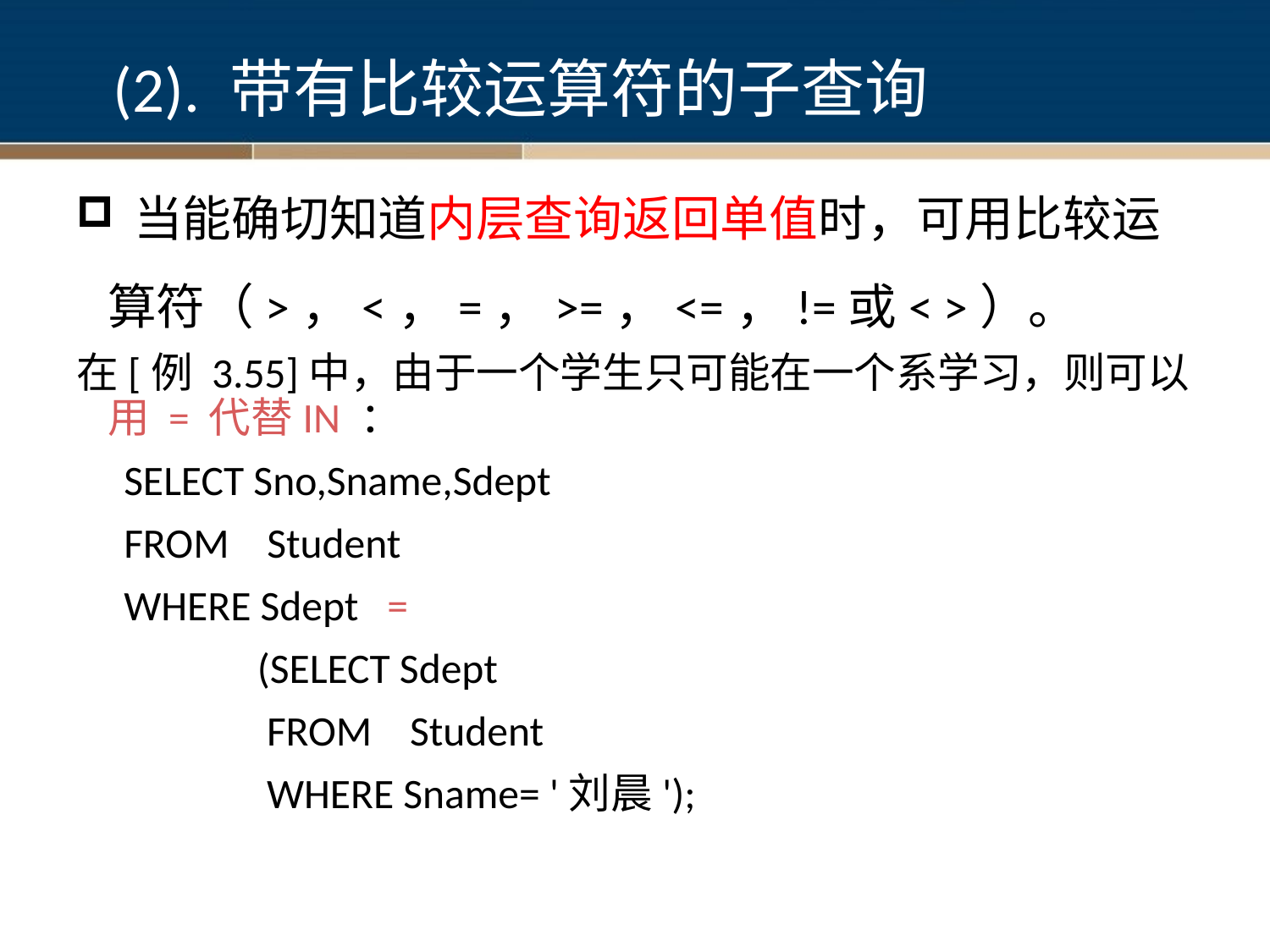

(2). 带有比较运算符的子查询
 当能确切知道内层查询返回单值时，可用比较运算符（>，<，=，>=，<=，!=或< >）。
在[例 3.55]中，由于一个学生只可能在一个系学习，则可以用 = 代替IN ：
     SELECT Sno,Sname,Sdept
     FROM    Student
     WHERE Sdept   =
                   (SELECT Sdept
                    FROM    Student
                    WHERE Sname= '刘晨');